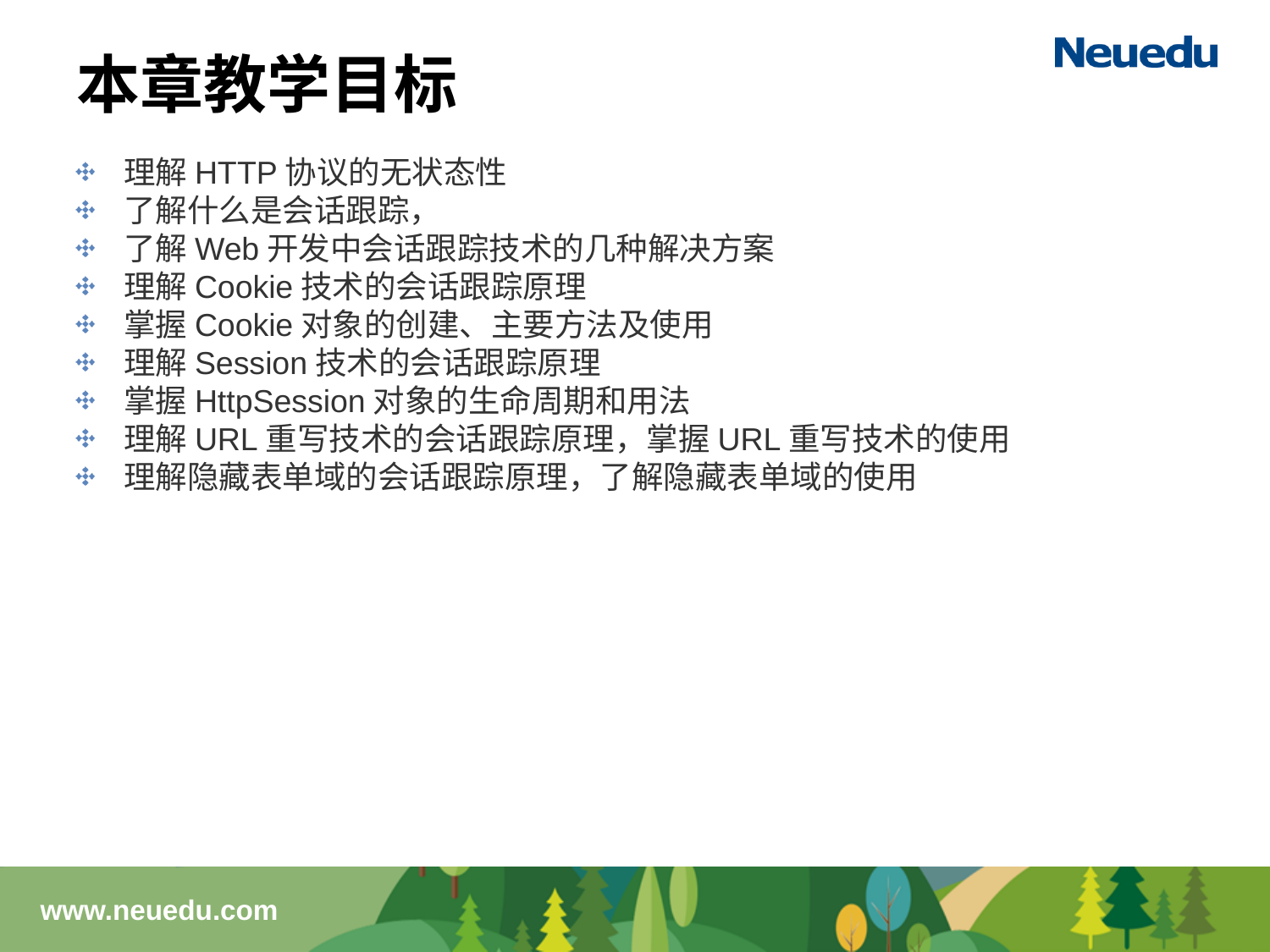

# 本章教学目标
理解HTTP协议的无状态性
了解什么是会话跟踪，
了解Web开发中会话跟踪技术的几种解决方案
理解Cookie技术的会话跟踪原理
掌握Cookie对象的创建、主要方法及使用
理解Session技术的会话跟踪原理
掌握HttpSession对象的生命周期和用法
理解URL重写技术的会话跟踪原理，掌握URL重写技术的使用
理解隐藏表单域的会话跟踪原理，了解隐藏表单域的使用